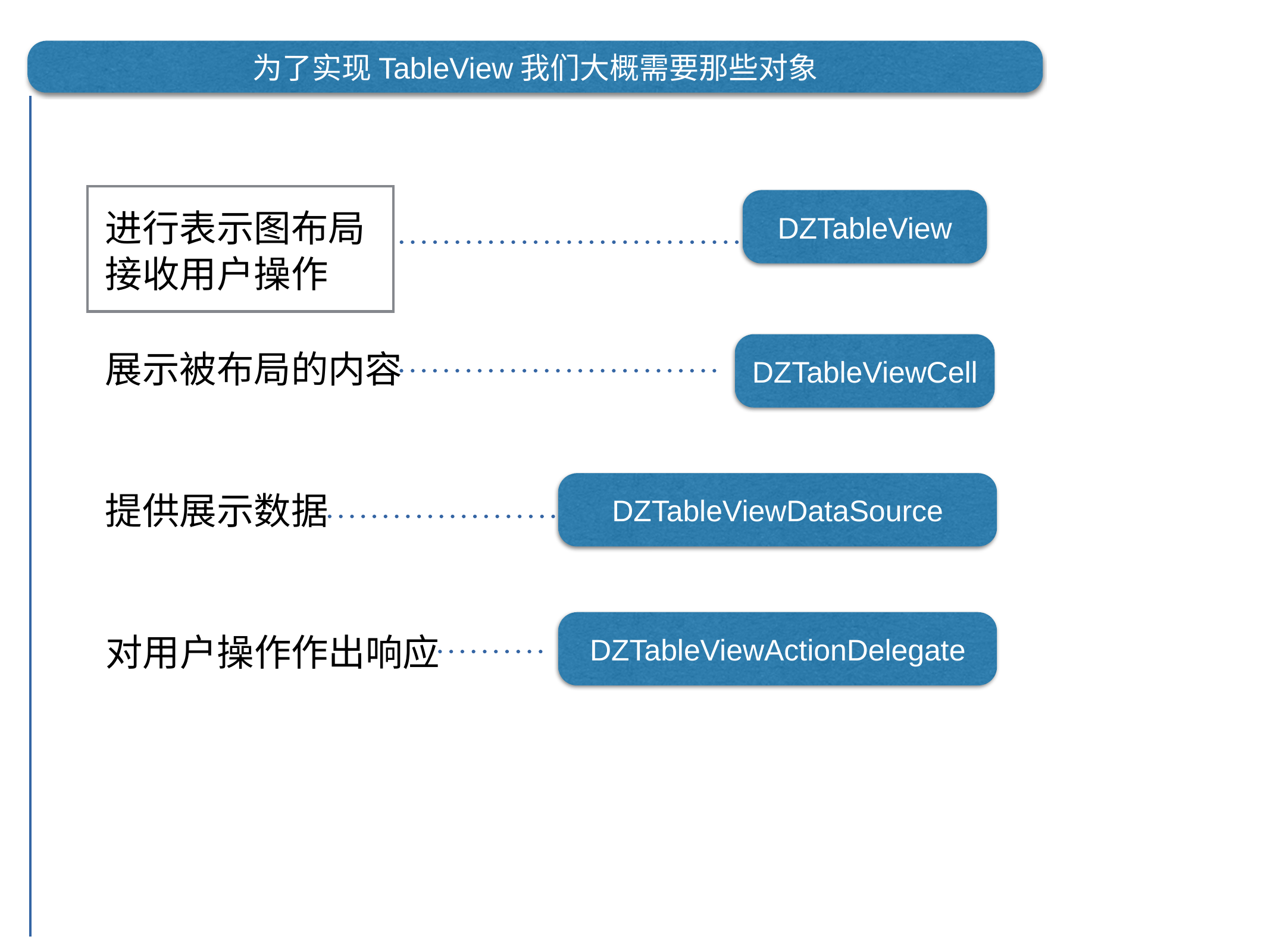

为了实现TableView我们大概需要那些对象

DZTableView
进行表示图布局

接收用户操作
DZTableViewCell
展示被布局的内容

DZTableViewDataSource
提供展示数据

DZTableViewActionDelegate
对用户操作作出响应